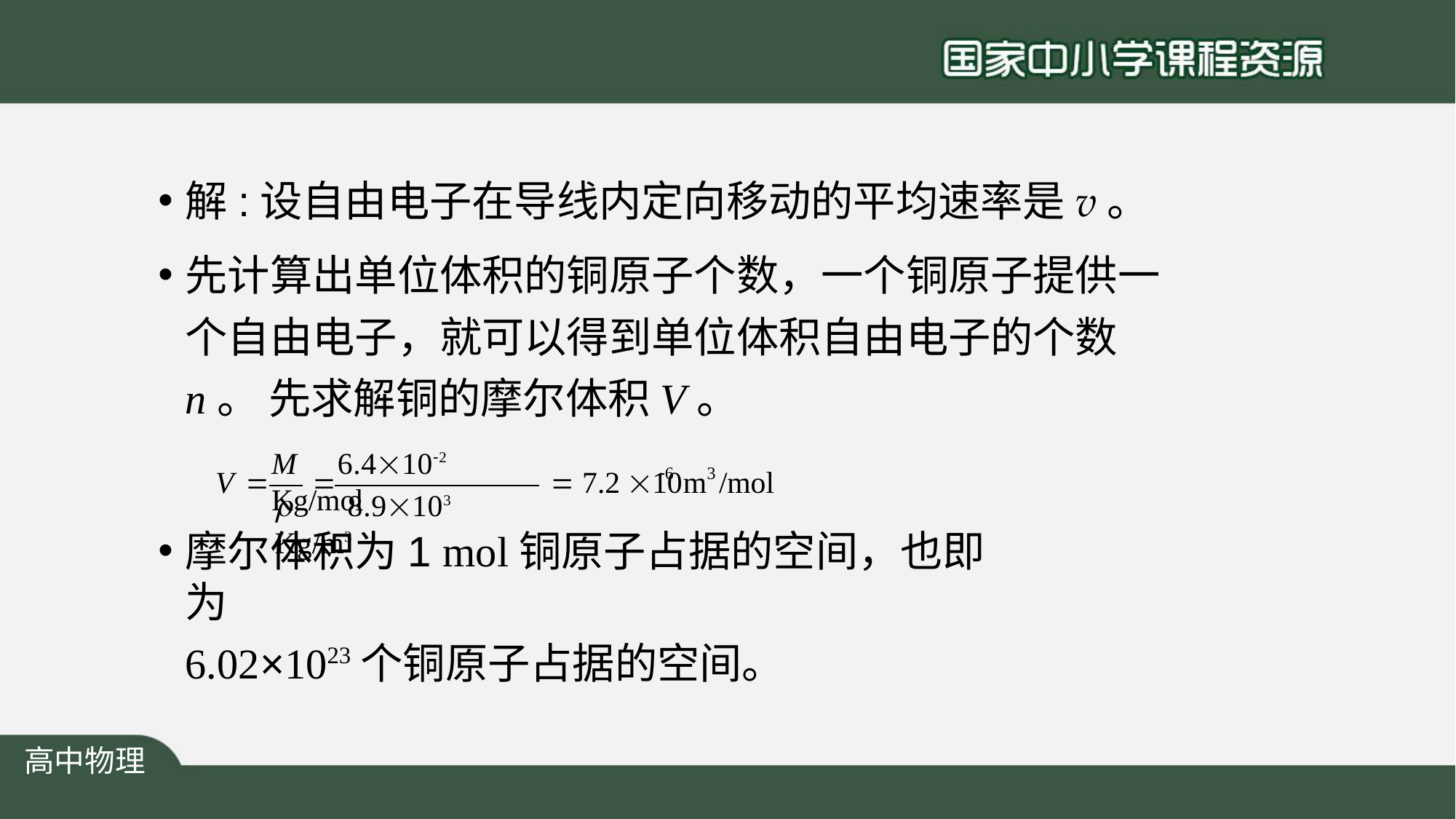

解:设自由电子在导线内定向移动的平均速率是v。
先计算出单位体积的铜原子个数，一个铜原子提供一 个自由电子，就可以得到单位体积自由电子的个数n。 先求解铜的摩尔体积V。
M	6.4×10−2 Kg/mol
−6	3
V =	=	= 7.2 ×10	m /mol
ρ	8.9×103 Kg/m3

摩尔体积为1 mol铜原子占据的空间，也即为
6.02×1023个铜原子占据的空间。
高中物理